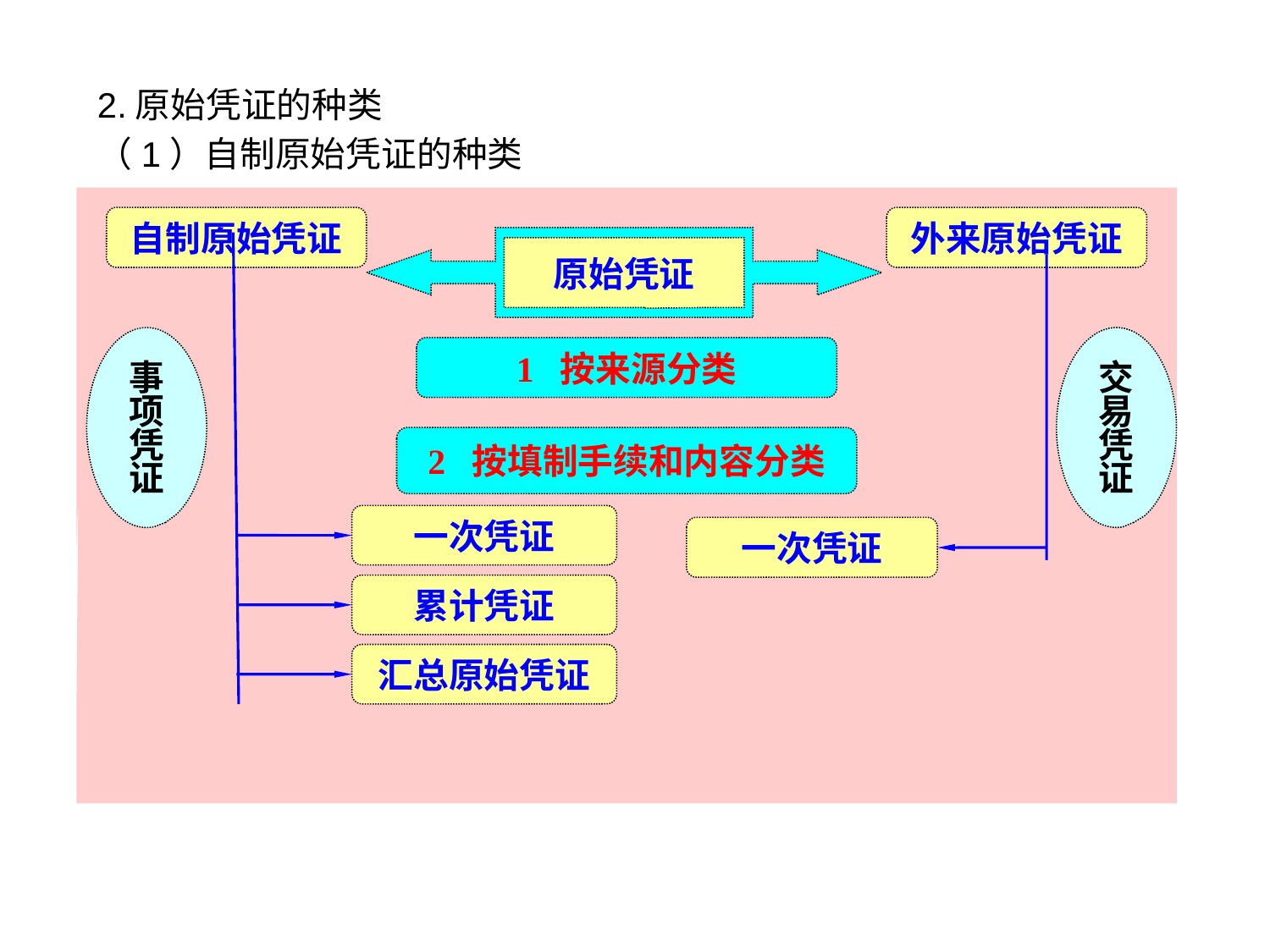

2.原始凭证的种类
（1）自制原始凭证的种类

自制原始凭证
外来原始凭证

原始凭证

一次凭证

累计凭证

汇总原始凭证

一次凭证

事项凭证
交易凭证
1  按来源分类
2  按填制手续和内容分类